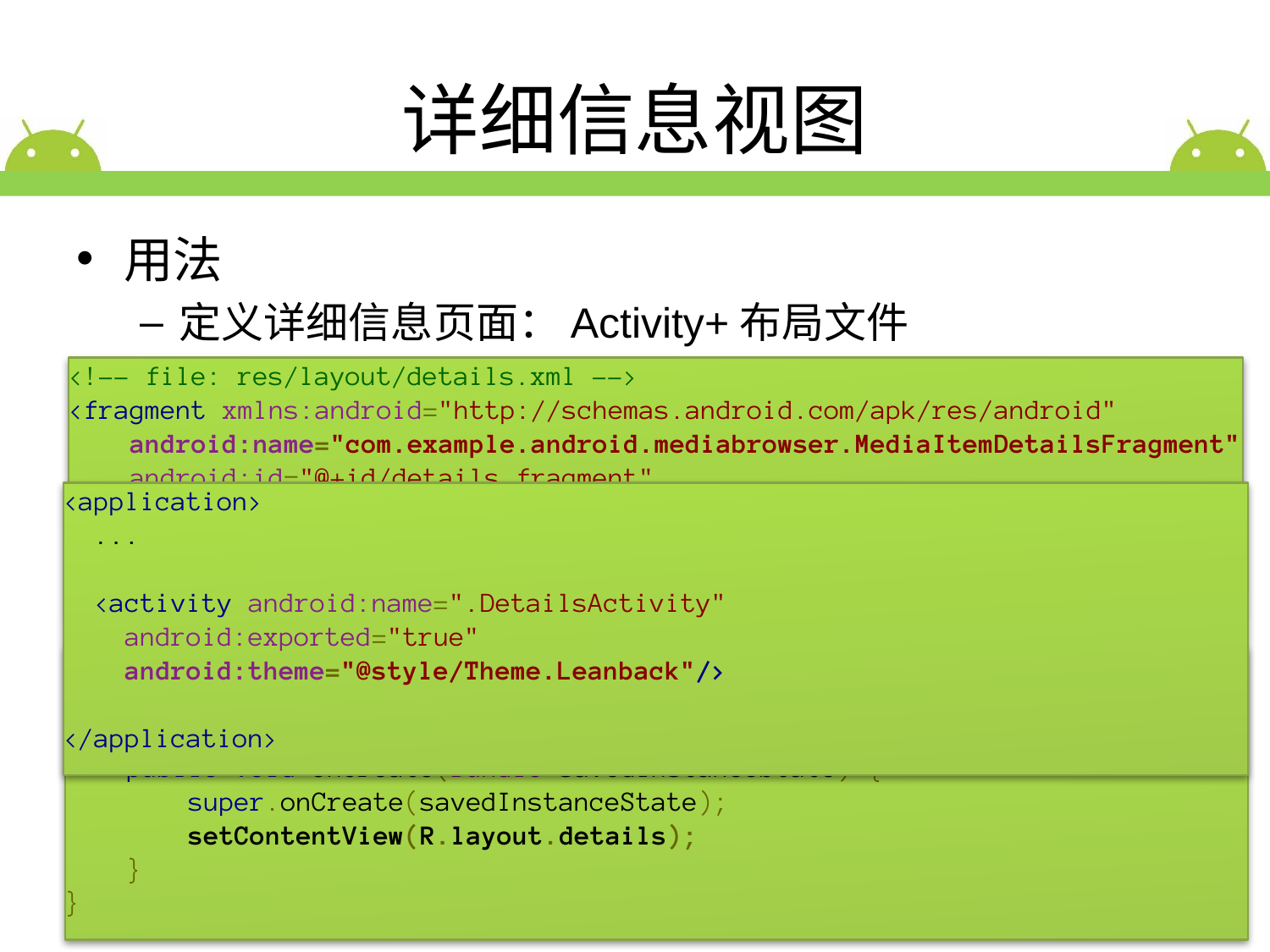

# 详细信息视图
用法
定义详细信息页面：Activity+布局文件
<!-- file: res/layout/details.xml -->
<fragment xmlns:android="http://schemas.android.com/apk/res/android"
    android:name="com.example.android.mediabrowser.MediaItemDetailsFragment"
    android:id="@+id/details_fragment"
    android:layout_width="match_parent"
    android:layout_height="match_parent"
/>
<application>
  ...
  <activity android:name=".DetailsActivity"
    android:exported="true"
    android:theme="@style/Theme.Leanback"/>
</application>
public class DetailsActivity extends Activity
{
    @Override
    public void onCreate(Bundle savedInstanceState) {
        super.onCreate(savedInstanceState);
        setContentView(R.layout.details);
    }
}